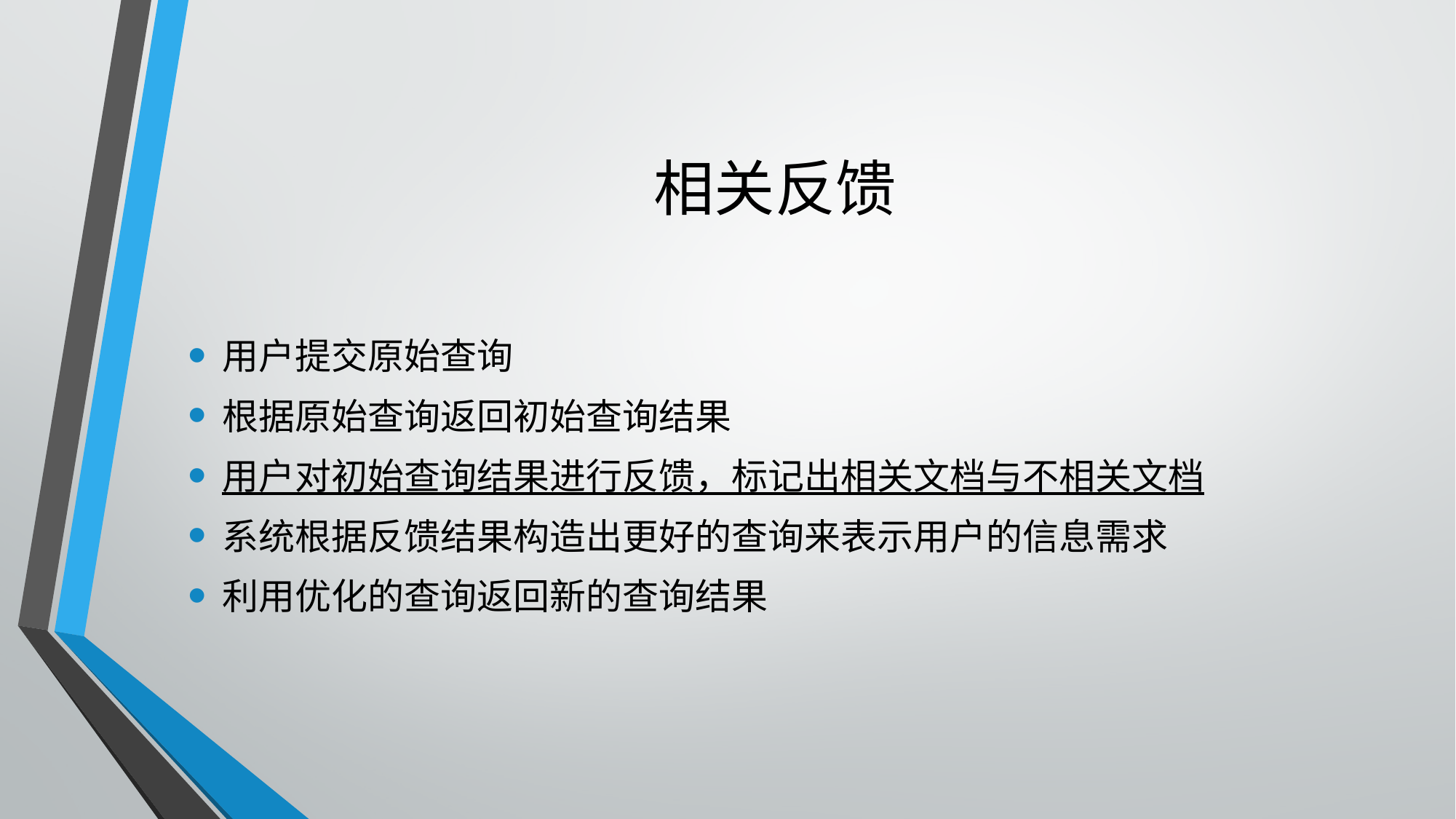

# 相关反馈
用户提交原始查询
根据原始查询返回初始查询结果
用户对初始查询结果进行反馈，标记出相关文档与不相关文档
系统根据反馈结果构造出更好的查询来表示用户的信息需求
利用优化的查询返回新的查询结果